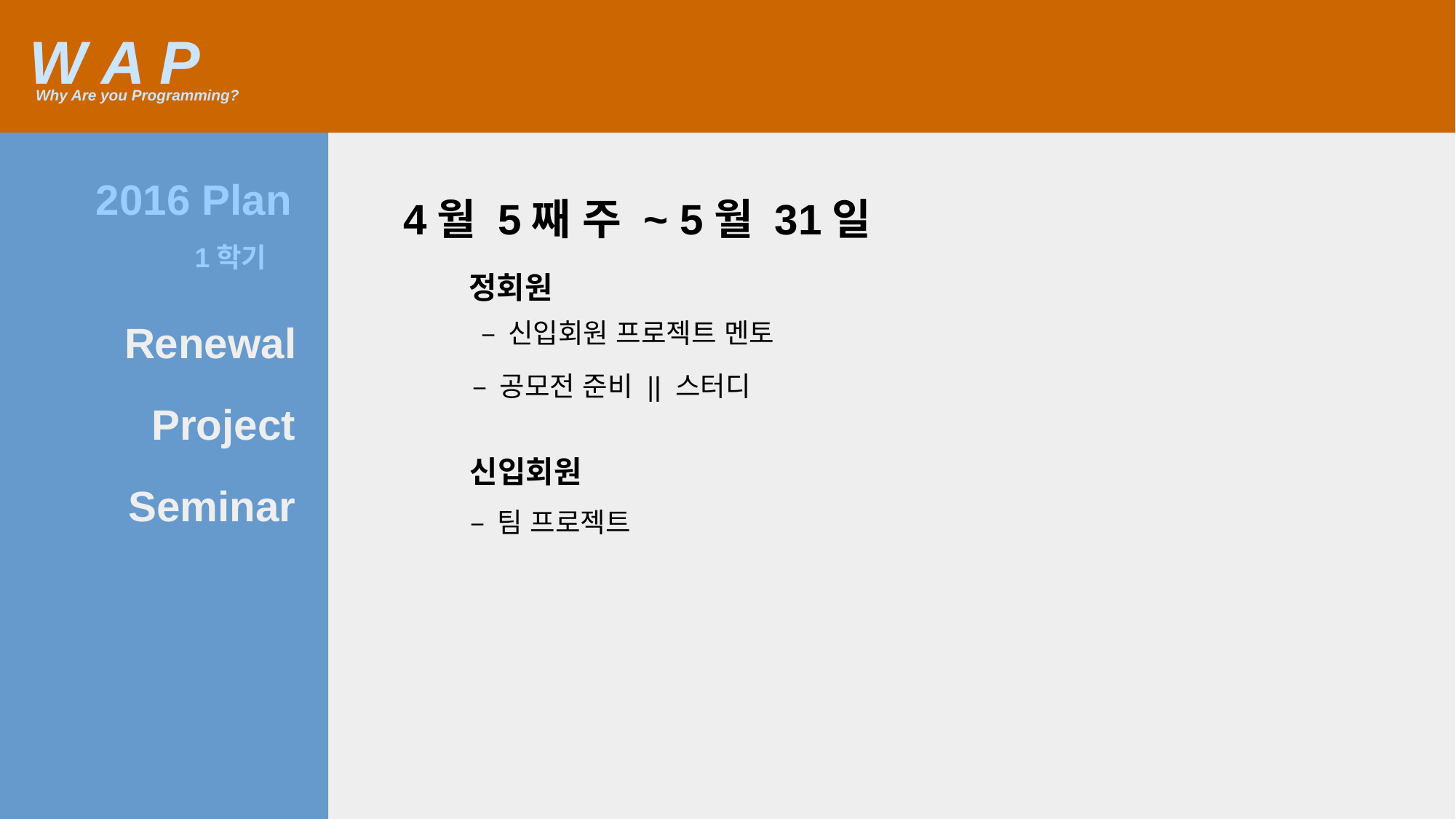

W A P
Why Are you Programming?
2016 Plan
4월 5째 주 ~ 5월 31일
1학기
정회원
– 신입회원 프로젝트 멘토
Renewal
– 공모전 준비 || 스터디
Project
신입회원
Seminar
– 팀 프로젝트